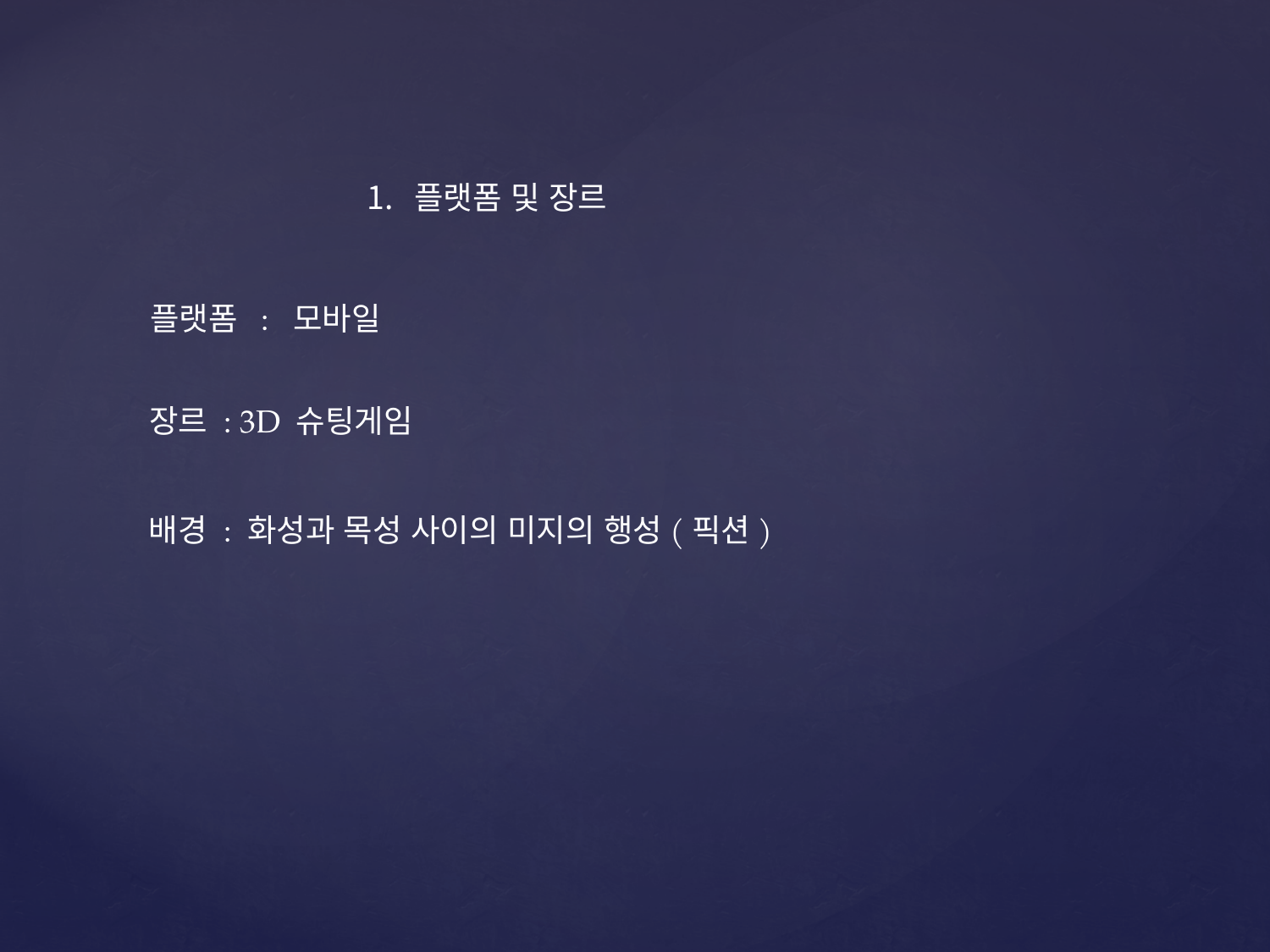

플랫폼 및 장르
플랫폼  :  모바일
장르 : 3D 슈팅게임
배경 : 화성과 목성 사이의 미지의 행성(픽션)